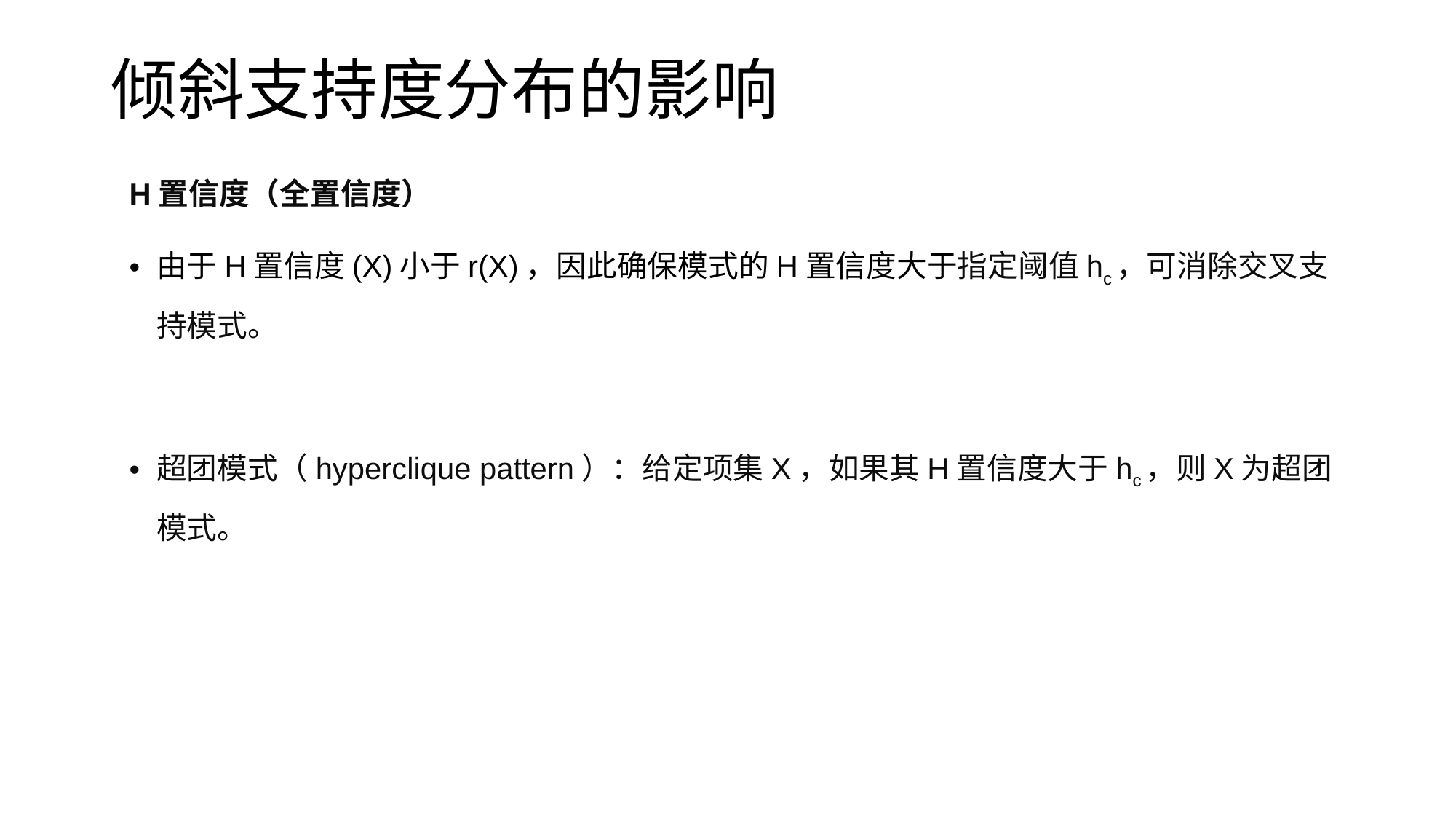

# 倾斜支持度分布的影响

H置信度（全置信度）
由于H置信度(X)小于r(X)，因此确保模式的H置信度大于指定阈值hc，可消除交叉支持模式。

超团模式（hyperclique pattern）：给定项集X，如果其H置信度大于hc，则X为超团模式。